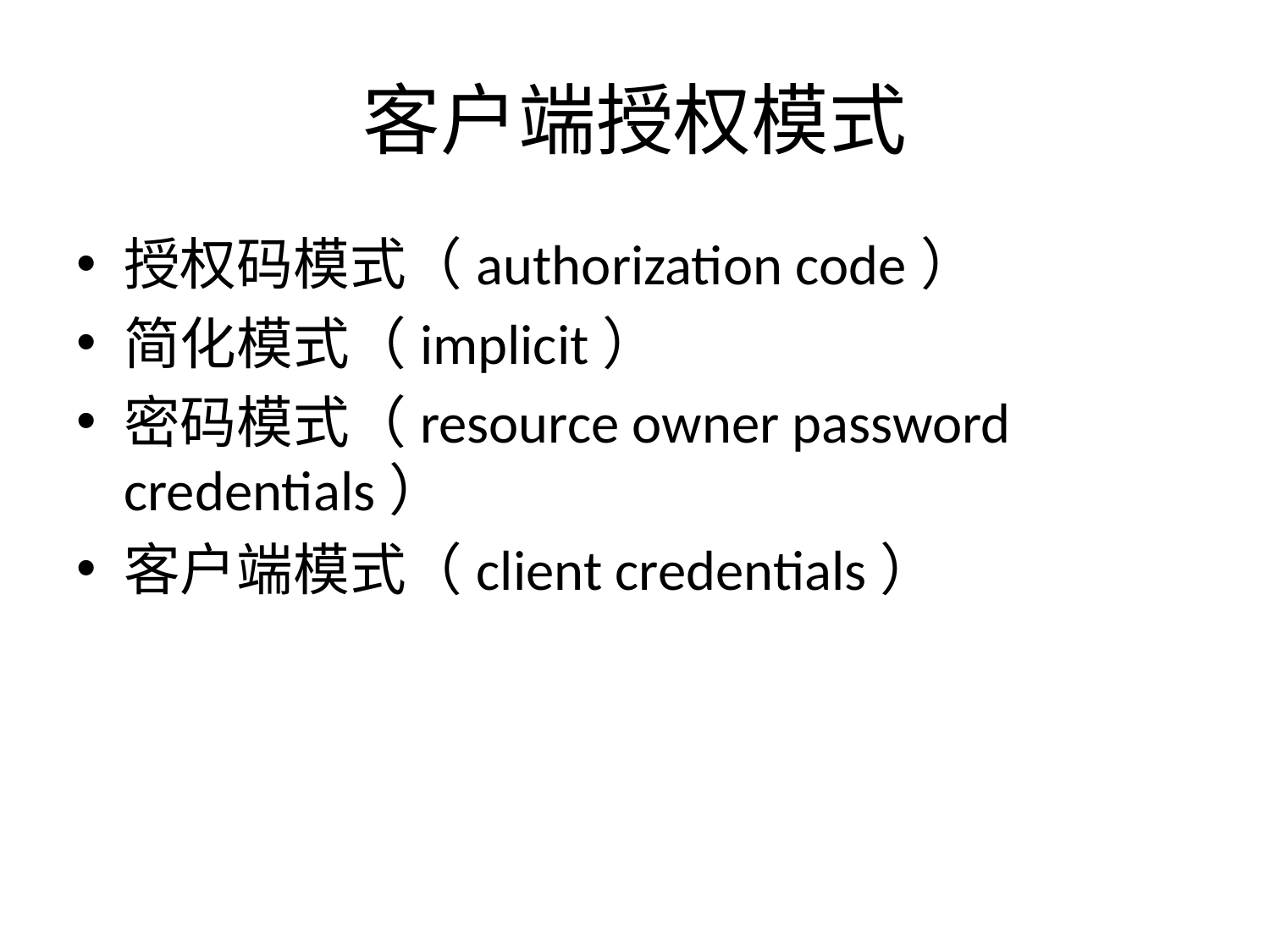

# 客户端授权模式
授权码模式（authorization code）
简化模式（implicit）
密码模式（resource owner password credentials）
客户端模式（client credentials）